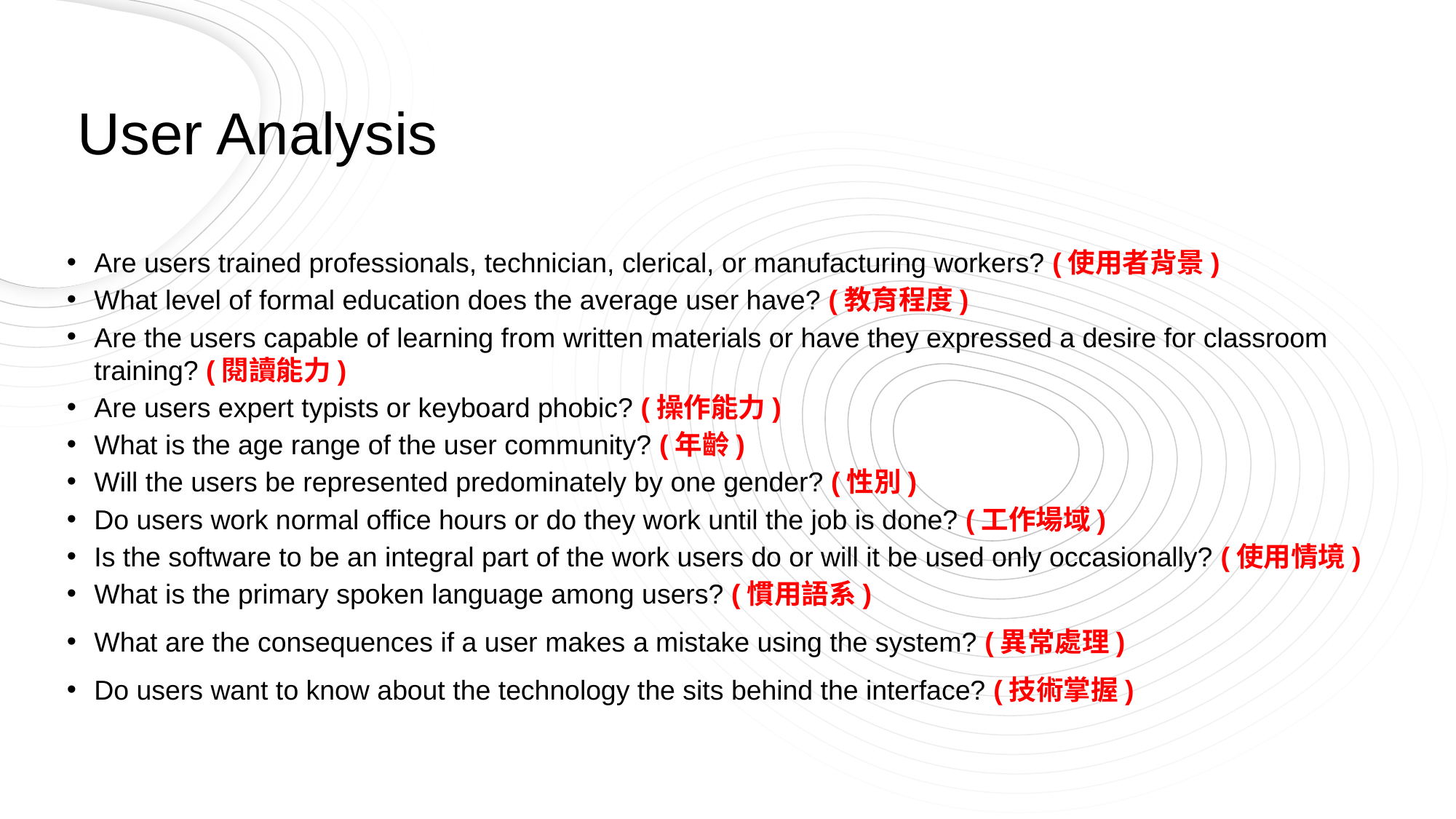

# User Analysis
Are users trained professionals, technician, clerical, or manufacturing workers? (使用者背景)
What level of formal education does the average user have? (教育程度)
Are the users capable of learning from written materials or have they expressed a desire for classroom training? (閱讀能力)
Are users expert typists or keyboard phobic? (操作能力)
What is the age range of the user community? (年齡)
Will the users be represented predominately by one gender? (性別)
Do users work normal office hours or do they work until the job is done? (工作場域)
Is the software to be an integral part of the work users do or will it be used only occasionally? (使用情境)
What is the primary spoken language among users? (慣用語系)
What are the consequences if a user makes a mistake using the system? (異常處理)
Do users want to know about the technology the sits behind the interface? (技術掌握)